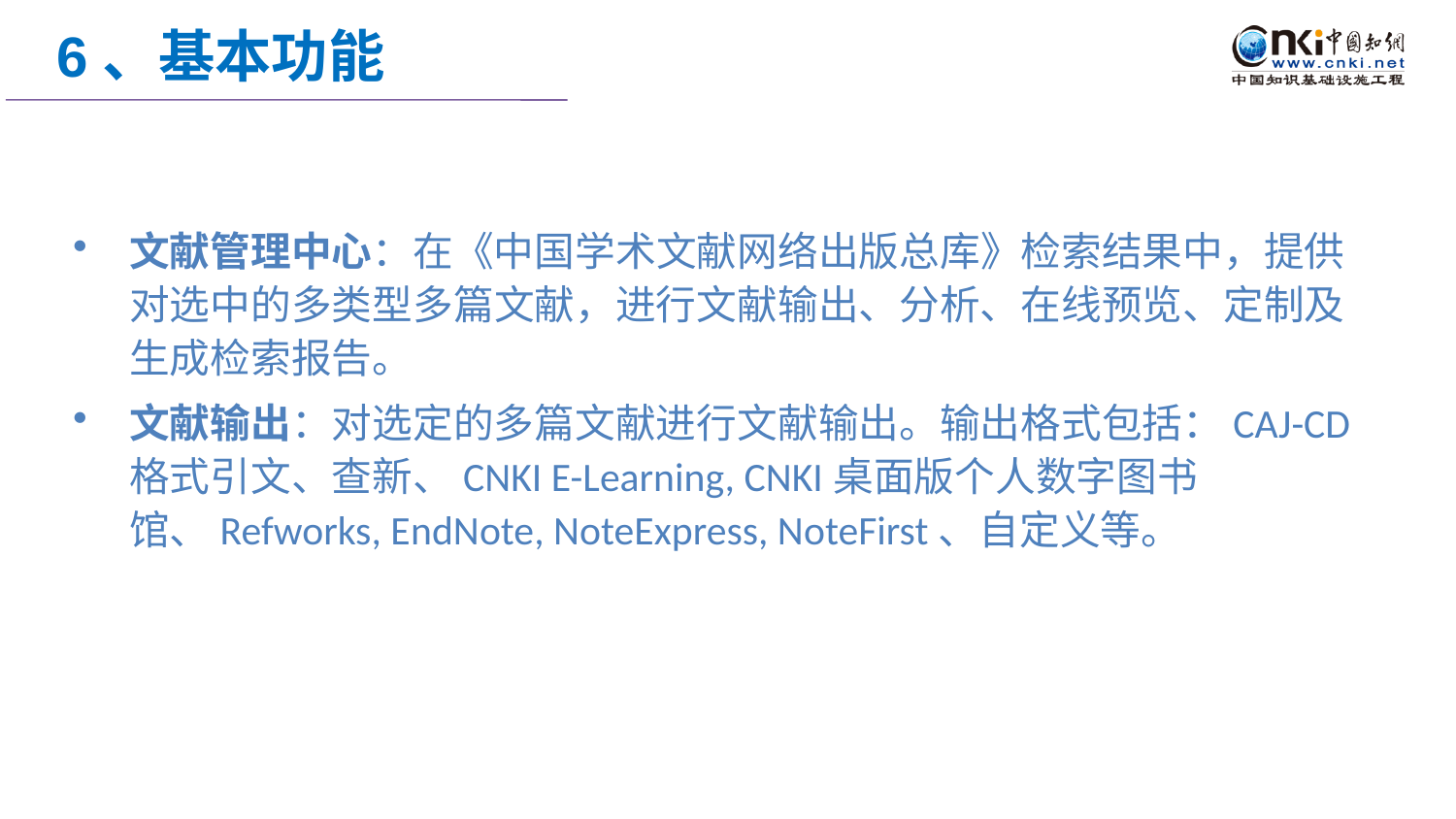

6、基本功能

文献管理中心：在《中国学术文献网络出版总库》检索结果中，提供对选中的多类型多篇文献，进行文献输出、分析、在线预览、定制及生成检索报告。
文献输出：对选定的多篇文献进行文献输出。输出格式包括：CAJ-CD格式引文、查新、CNKI E-Learning, CNKI桌面版个人数字图书馆、Refworks, EndNote, NoteExpress, NoteFirst、自定义等。